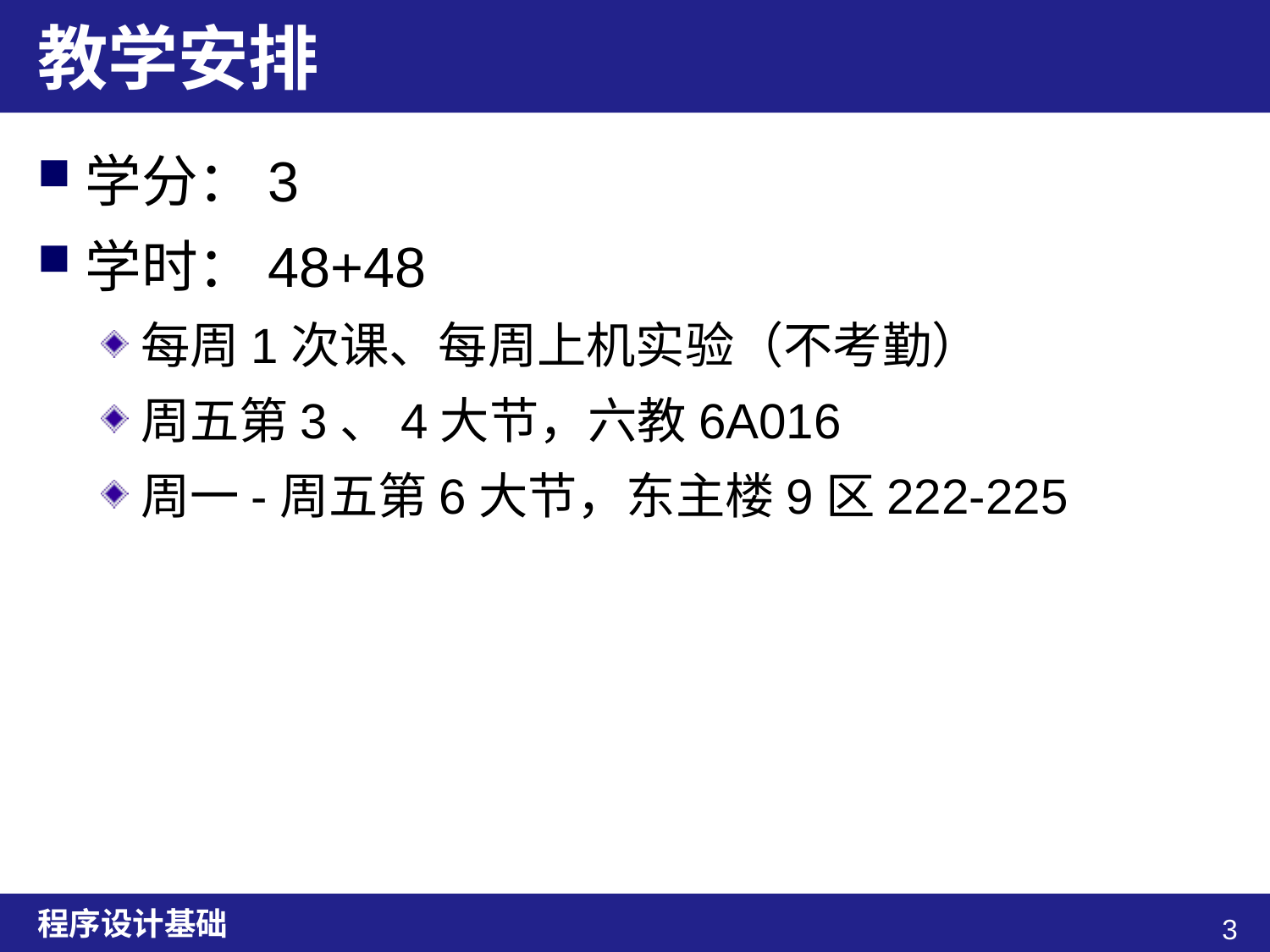

# 教学安排
学分：3
学时：48+48
每周1次课、每周上机实验（不考勤）
周五第3、4大节，六教6A016
周一-周五第6大节，东主楼9区222-225